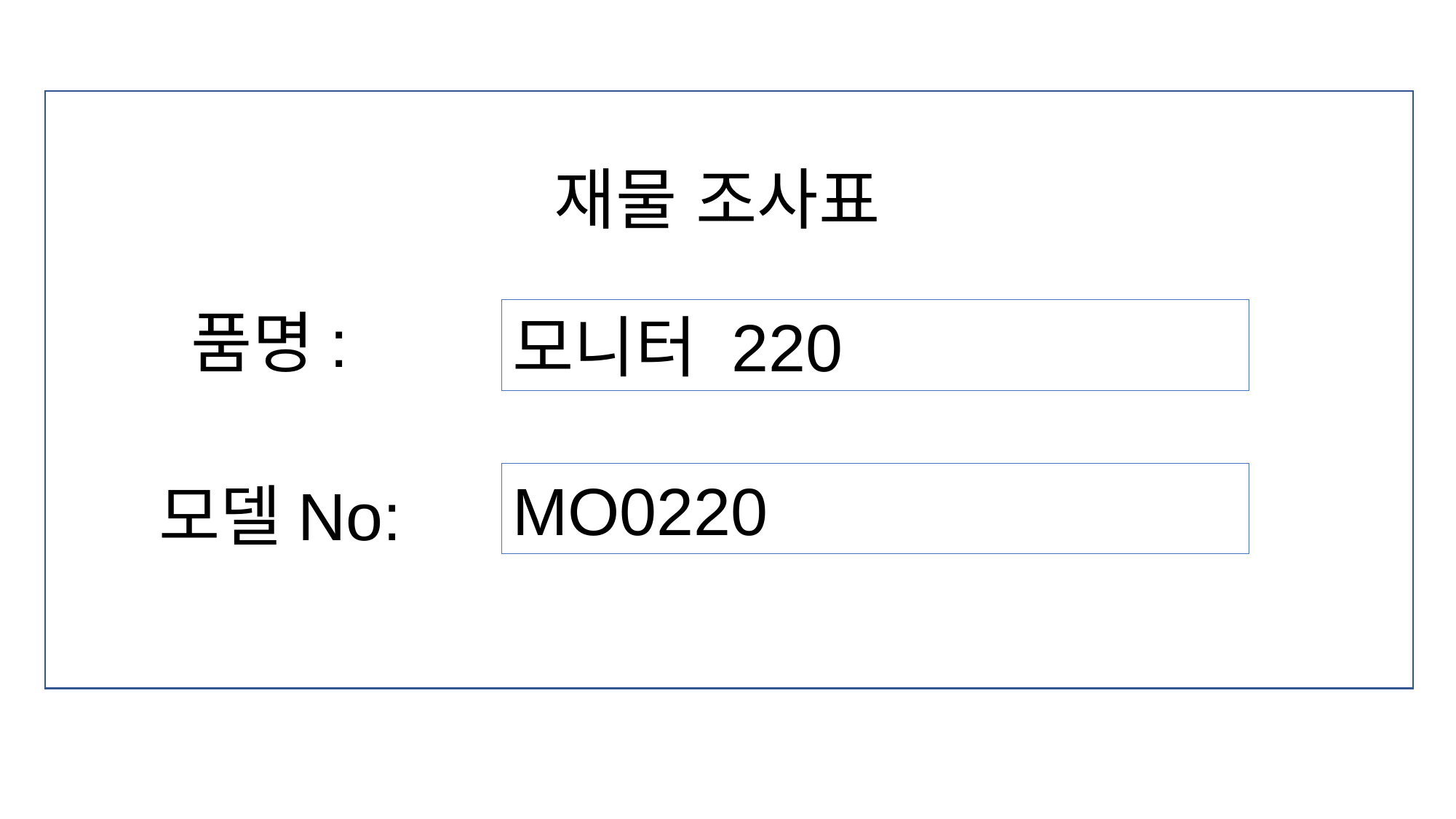

재물 조사표
품명:
모니터 220
MO0220
모델No: